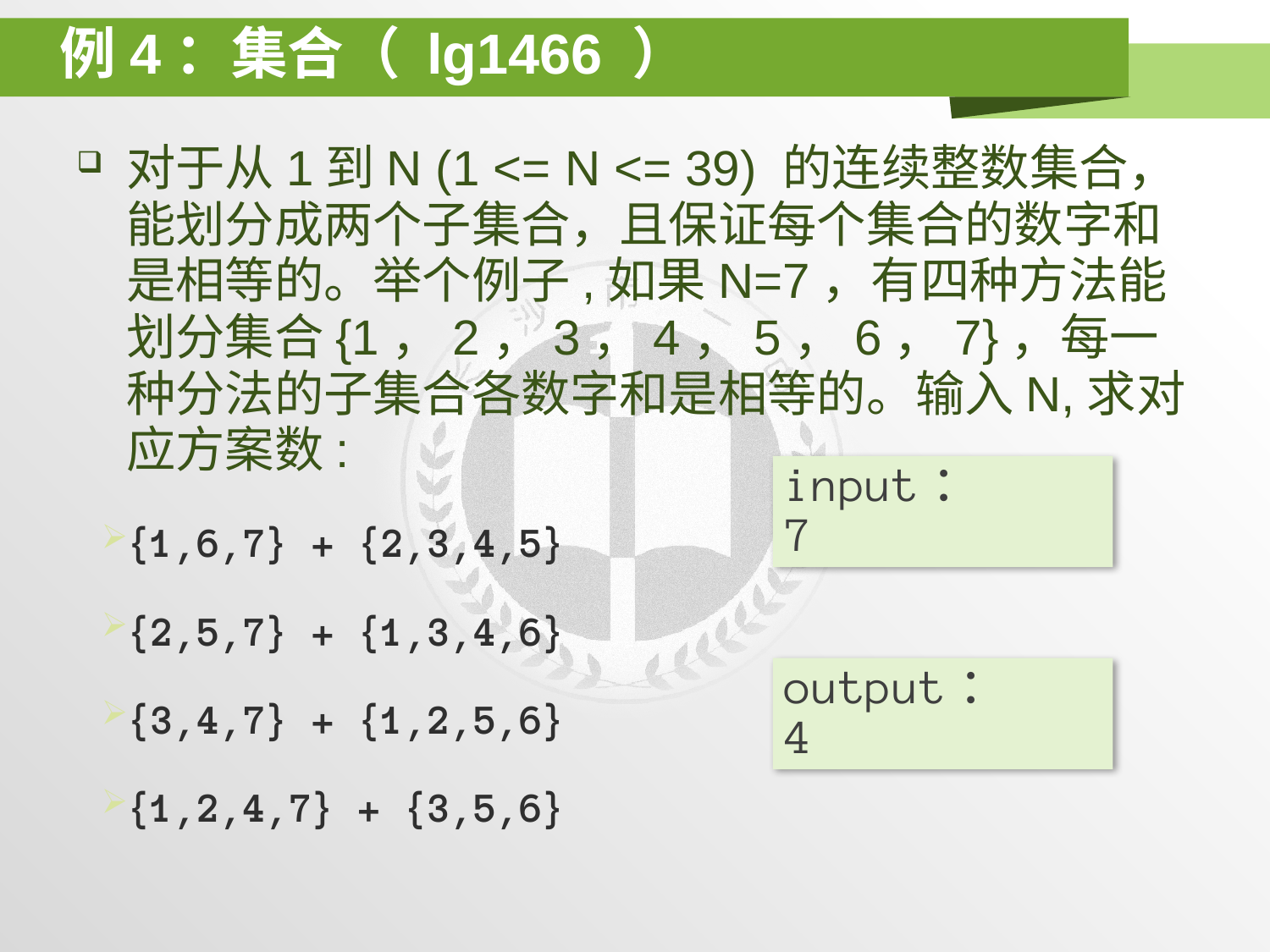

# 例4：集合（ lg1466 ）
对于从1到N (1 <= N <= 39) 的连续整数集合，能划分成两个子集合，且保证每个集合的数字和是相等的。举个例子,如果N=7，有四种方法能划分集合{1，2，3，4，5，6，7}，每一种分法的子集合各数字和是相等的。输入N,求对应方案数:
{1,6,7} + {2,3,4,5}
{2,5,7} + {1,3,4,6}
{3,4,7} + {1,2,5,6}
{1,2,4,7} + {3,5,6}
input：
7
output：
4